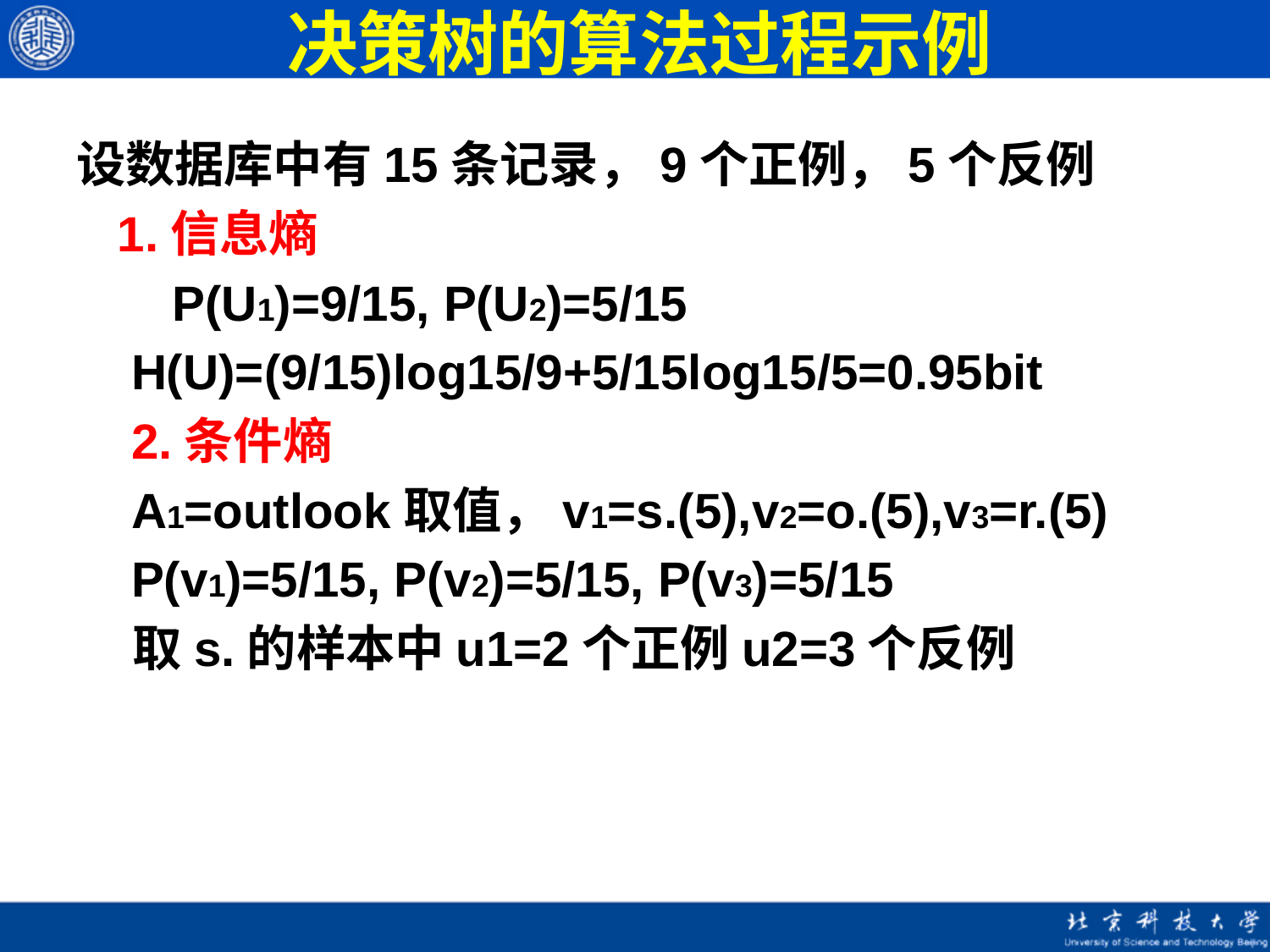

# 决策树的算法过程示例
设数据库中有15条记录，9个正例，5个反例
   1.信息熵
       P(U1)=9/15, P(U2)=5/15
    H(U)=(9/15)log15/9+5/15log15/5=0.95bit
    2.条件熵
    A1=outlook取值，v1=s.(5),v2=o.(5),v3=r.(5)
    P(v1)=5/15, P(v2)=5/15, P(v3)=5/15
    取s.的样本中u1=2个正例u2=3个反例